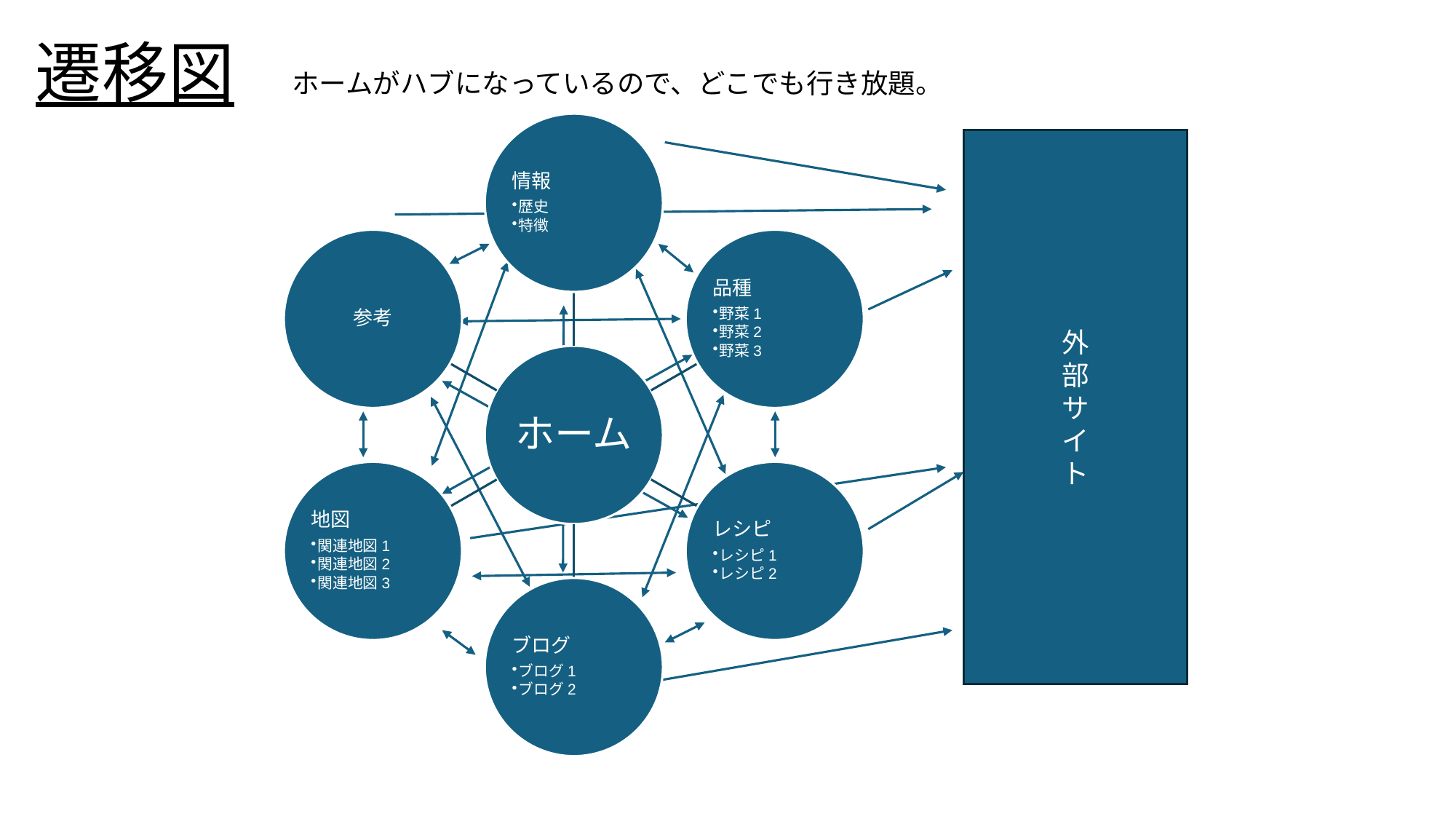

# 遷移図
ホームがハブになっているので、どこでも行き放題。
ホーム

情報
歴史
特徴

品種
野菜1
野菜2
野菜3

レシピ
レシピ1
レシピ2

ブログ
ブログ1
ブログ2

地図
関連地図1
関連地図2
関連地図3

参考
外
部
サ
イ
ト